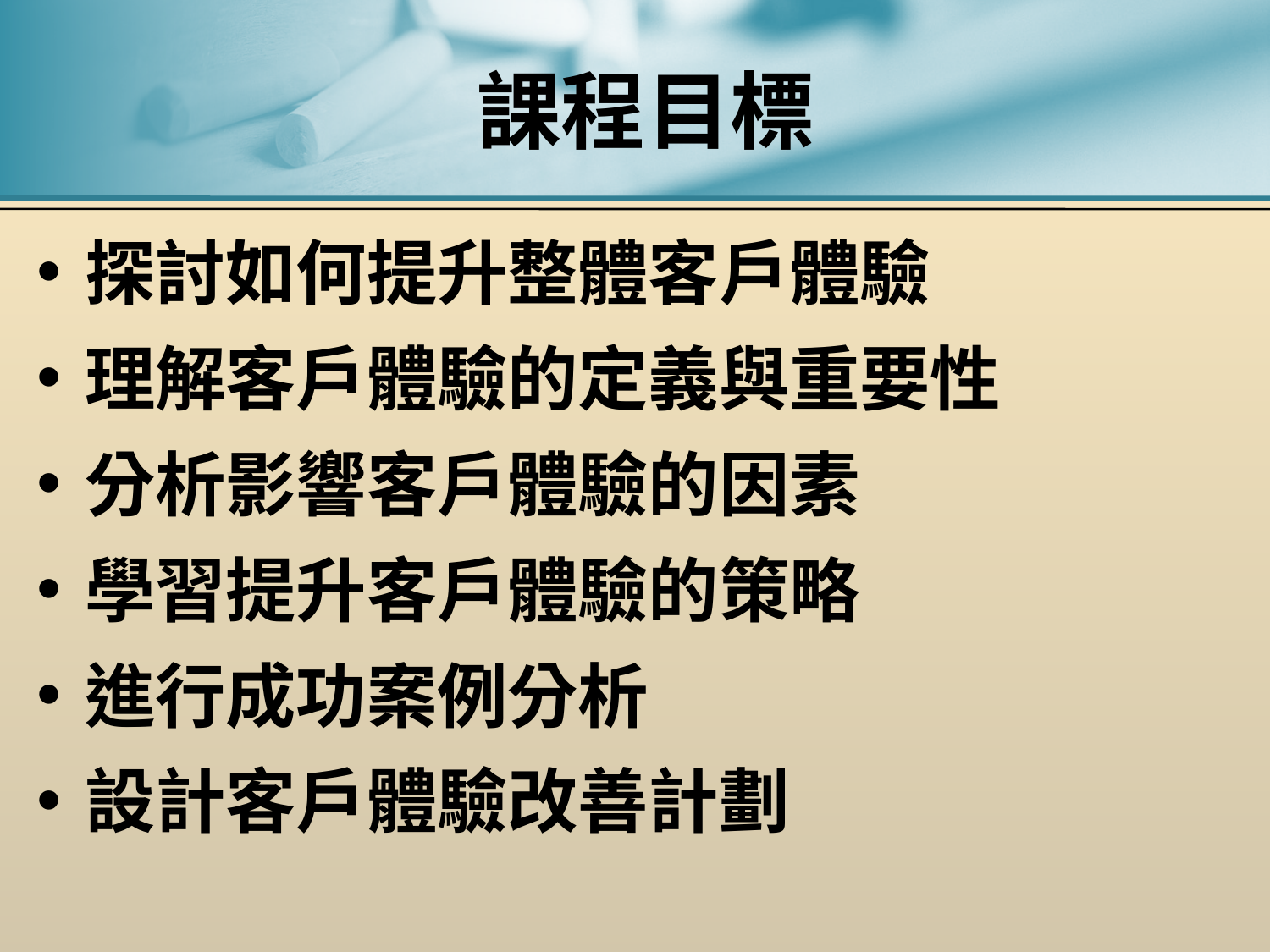

# 課程目標
探討如何提升整體客戶體驗
理解客戶體驗的定義與重要性
分析影響客戶體驗的因素
學習提升客戶體驗的策略
進行成功案例分析
設計客戶體驗改善計劃